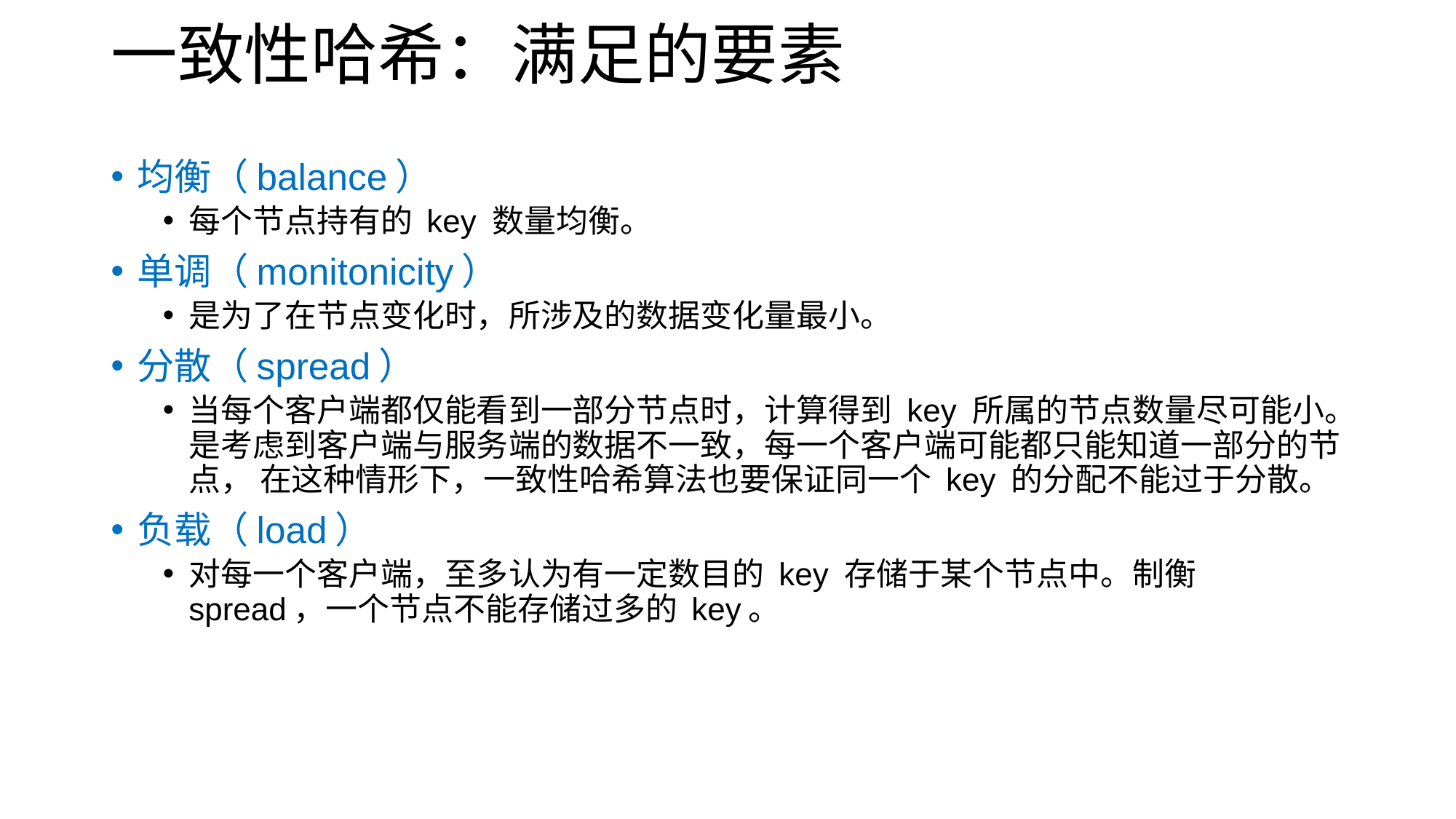

# 一致性哈希：满足的要素
均衡（balance）
每个节点持有的 key 数量均衡。
单调（monitonicity）
是为了在节点变化时，所涉及的数据变化量最小。
分散（spread）
当每个客户端都仅能看到一部分节点时，计算得到 key 所属的节点数量尽可能小。是考虑到客户端与服务端的数据不一致，每一个客户端可能都只能知道一部分的节点， 在这种情形下，一致性哈希算法也要保证同一个 key 的分配不能过于分散。
负载（load）
对每一个客户端，至多认为有一定数目的 key 存储于某个节点中。制衡 spread，一个节点不能存储过多的 key。